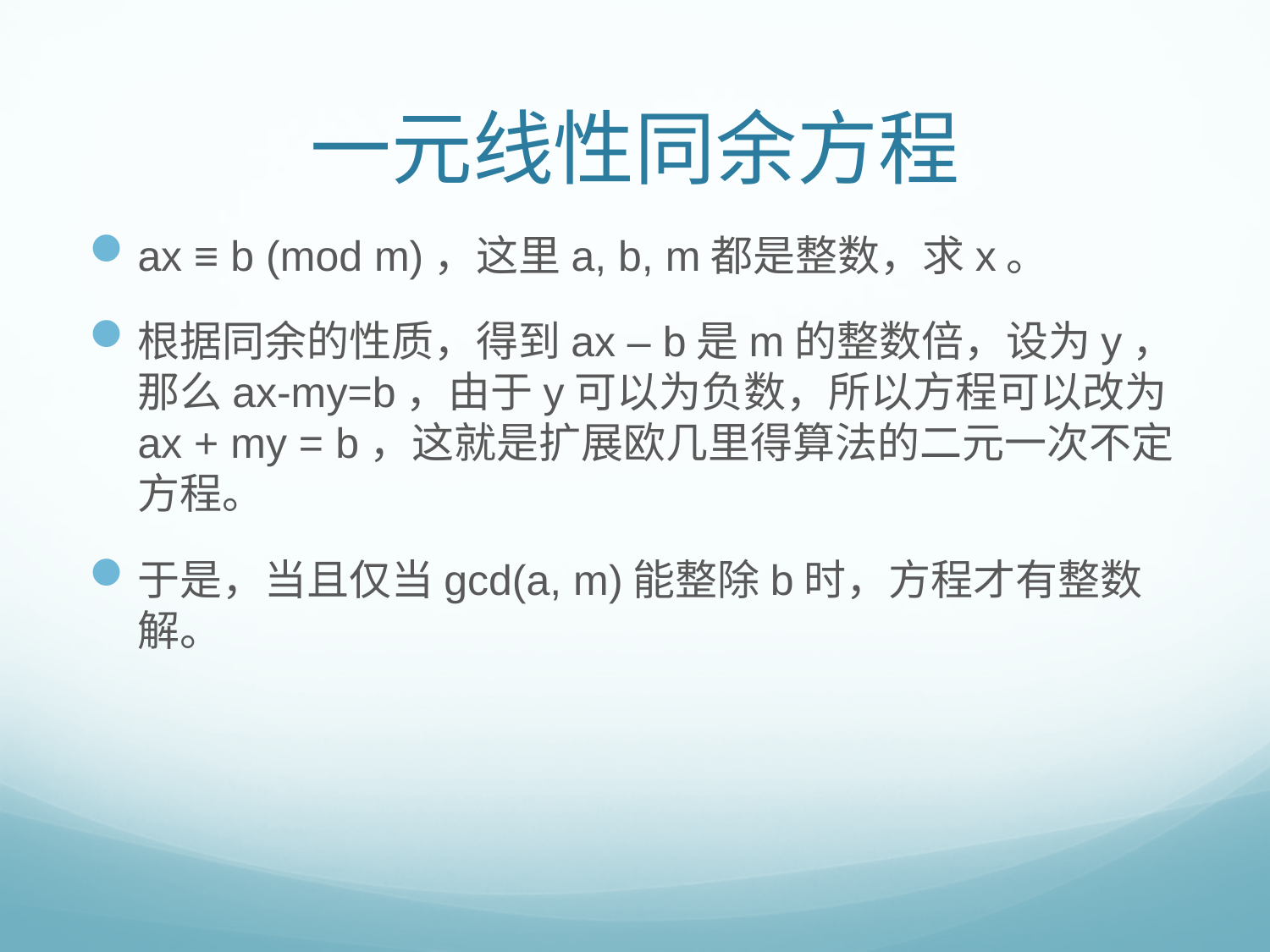

# 一元线性同余方程
ax ≡ b (mod m)，这里a, b, m都是整数，求x。
根据同余的性质，得到ax – b是m的整数倍，设为y，那么ax-my=b，由于y可以为负数，所以方程可以改为ax + my = b，这就是扩展欧几里得算法的二元一次不定方程。
于是，当且仅当gcd(a, m)能整除b时，方程才有整数解。